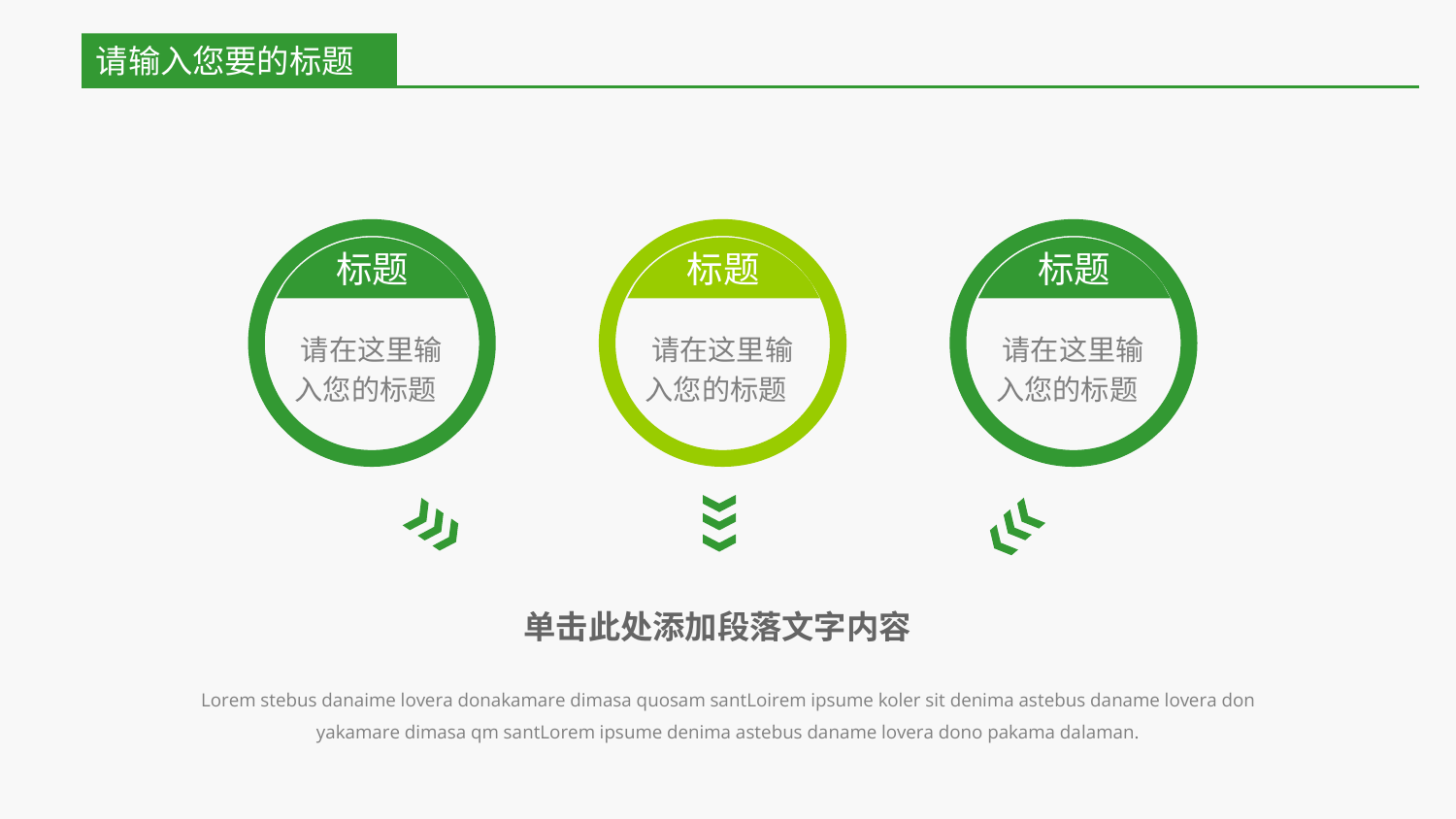

请输入您要的标题
请在这里输入您的标题

标题
请在这里输入您的标题

标题
请在这里输入您的标题

标题

单击此处添加段落文字内容
Lorem stebus danaime lovera donakamare dimasa quosam santLoirem ipsume koler sit denima astebus daname lovera don yakamare dimasa qm santLorem ipsume denima astebus daname lovera dono pakama dalaman.